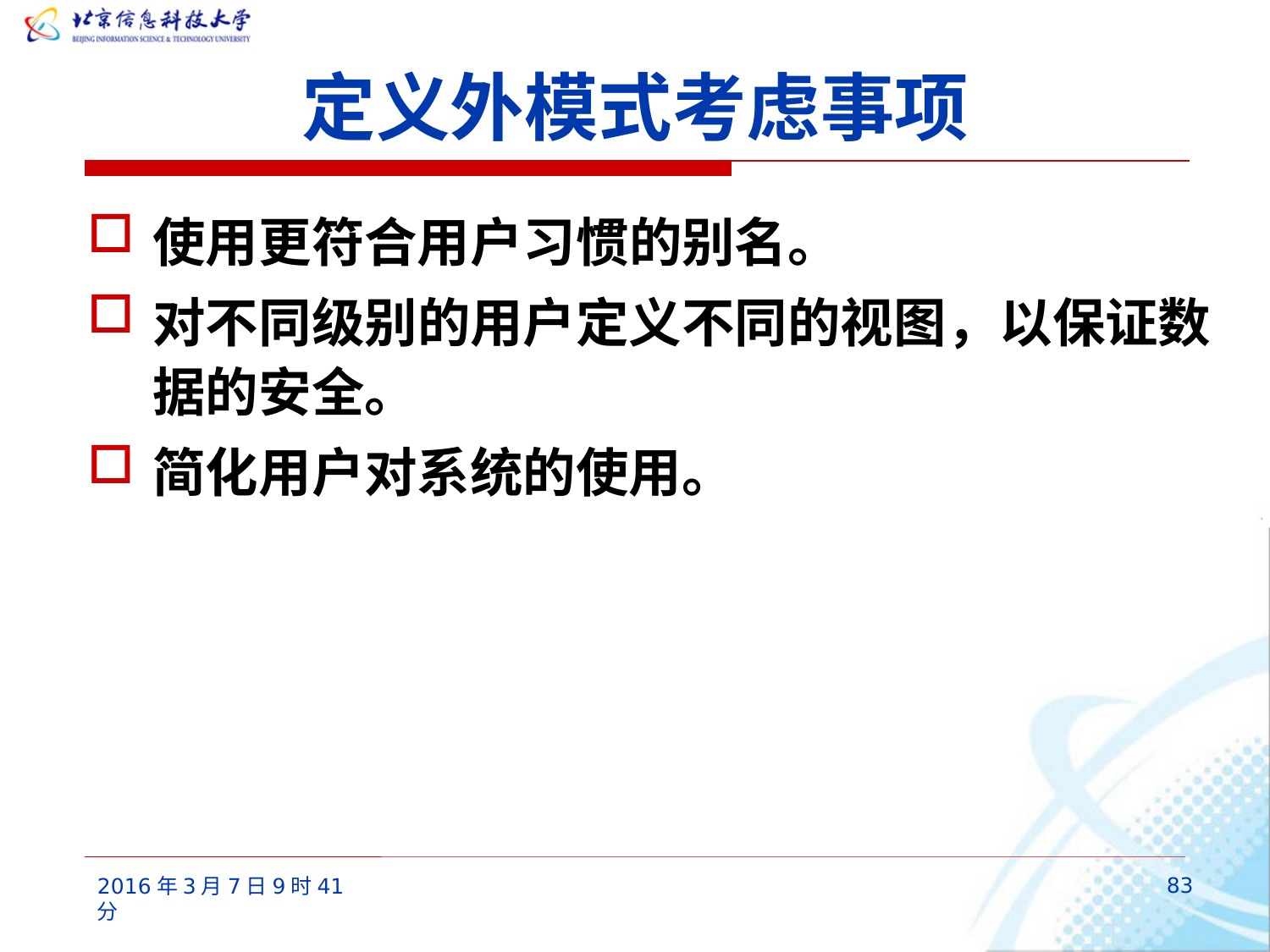

# 定义外模式考虑事项
使用更符合用户习惯的别名。
对不同级别的用户定义不同的视图，以保证数据的安全。
简化用户对系统的使用。
2016年3月7日9时41分